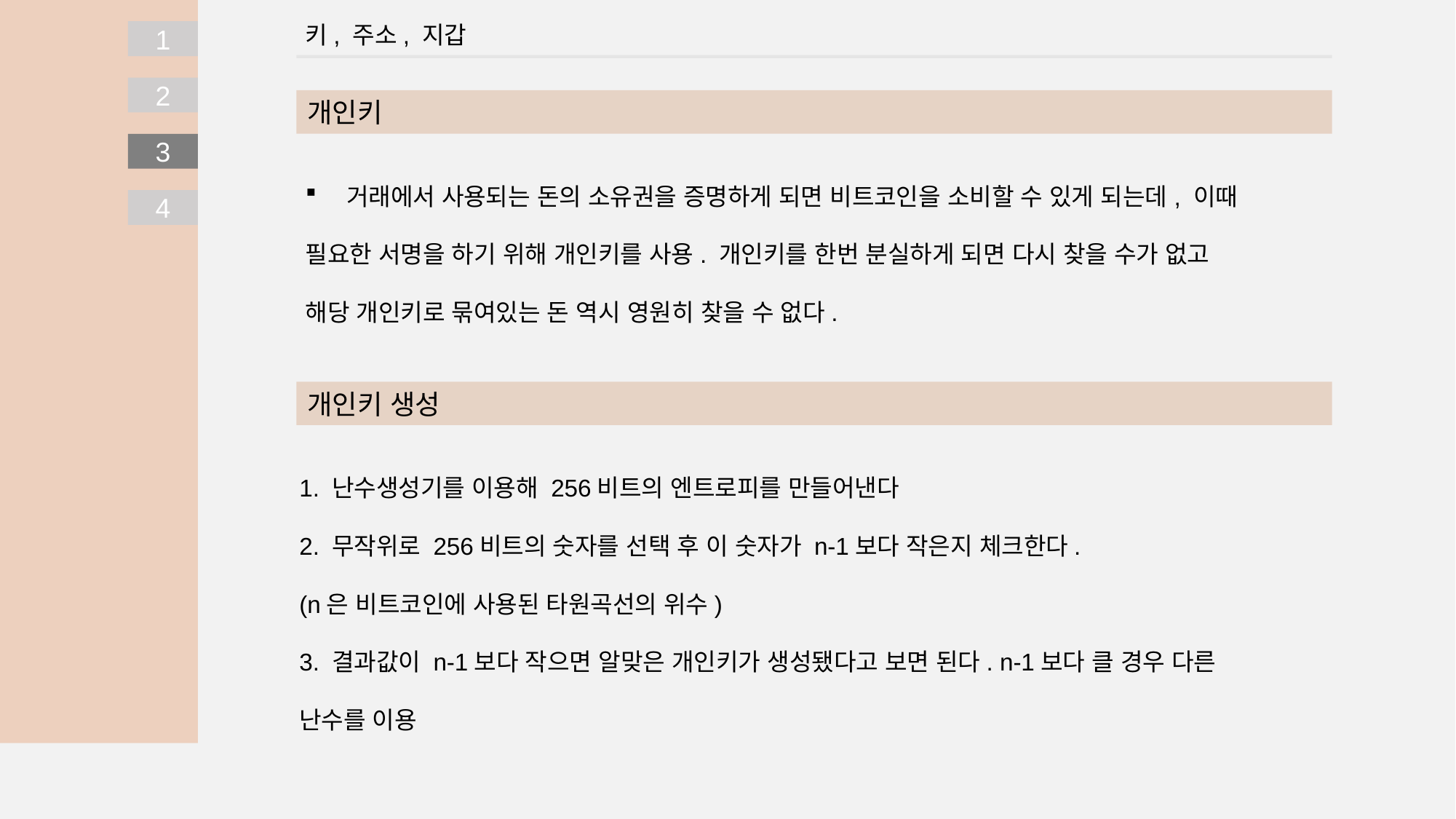

키, 주소, 지갑

1

2
개인키
3
거래에서 사용되는 돈의 소유권을 증명하게 되면 비트코인을 소비할 수 있게 되는데, 이때
필요한 서명을 하기 위해 개인키를 사용. 개인키를 한번 분실하게 되면 다시 찾을 수가 없고
해당 개인키로 묶여있는 돈 역시 영원히 찾을 수 없다.
4
개인키 생성
1. 난수생성기를 이용해 256비트의 엔트로피를 만들어낸다
2. 무작위로 256비트의 숫자를 선택 후 이 숫자가 n-1보다 작은지 체크한다.
(n은 비트코인에 사용된 타원곡선의 위수)
3. 결과값이 n-1보다 작으면 알맞은 개인키가 생성됐다고 보면 된다. n-1보다 클 경우 다른
난수를 이용